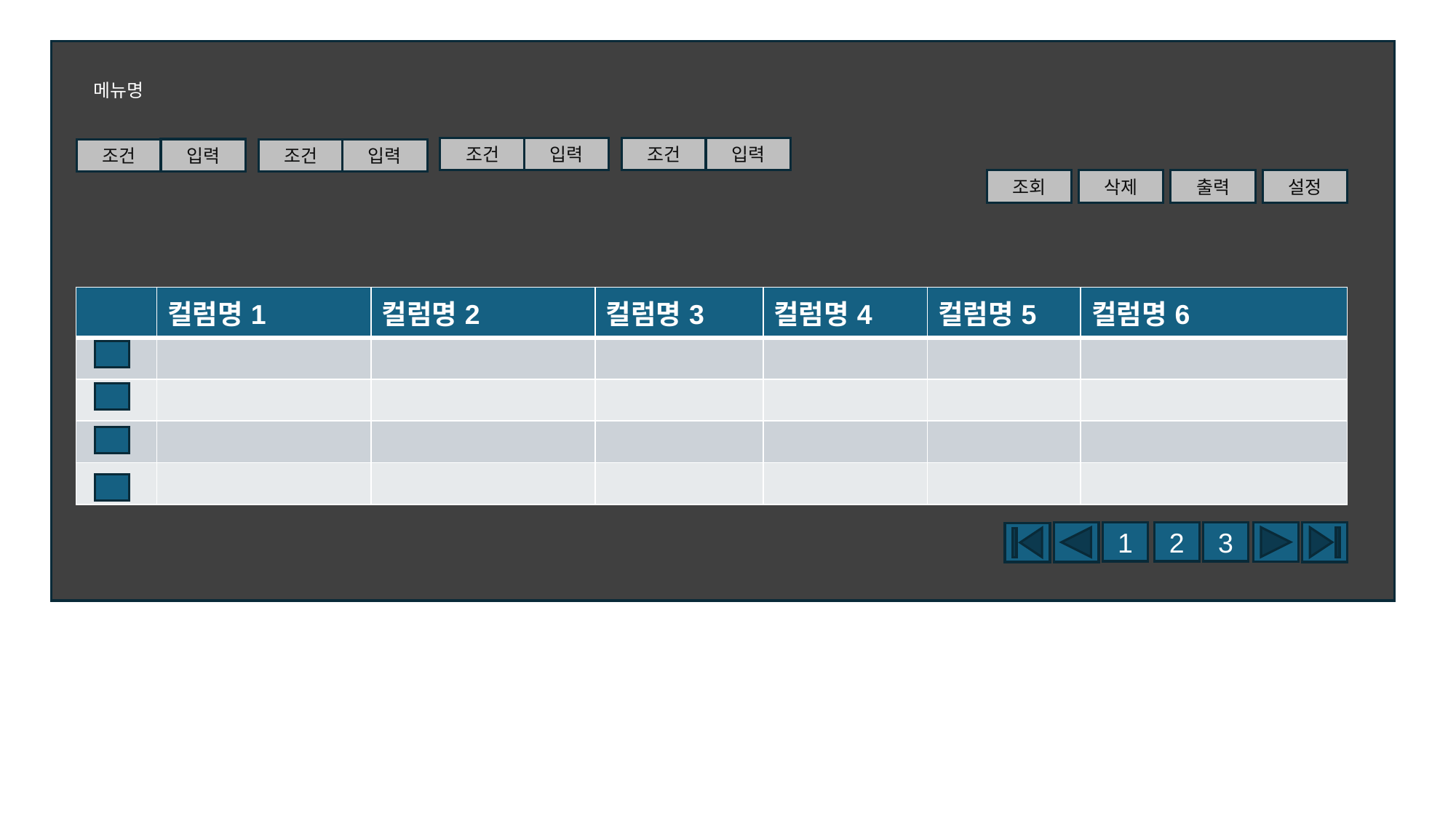

메뉴명
입력
입력
조건
조건
입력
조건
입력
조건
조회
삭제
출력
설정
|  | 컬럼명1 | 컬럼명2 | 컬럼명3 | 컬럼명4 | 컬럼명5 | 컬럼명6 |
| --- | --- | --- | --- | --- | --- | --- |
|  |  |  |  |  |  |  |
|  |  |  |  |  |  |  |
|  |  |  |  |  |  |  |
|  |  |  |  |  |  |  |

1
2
3